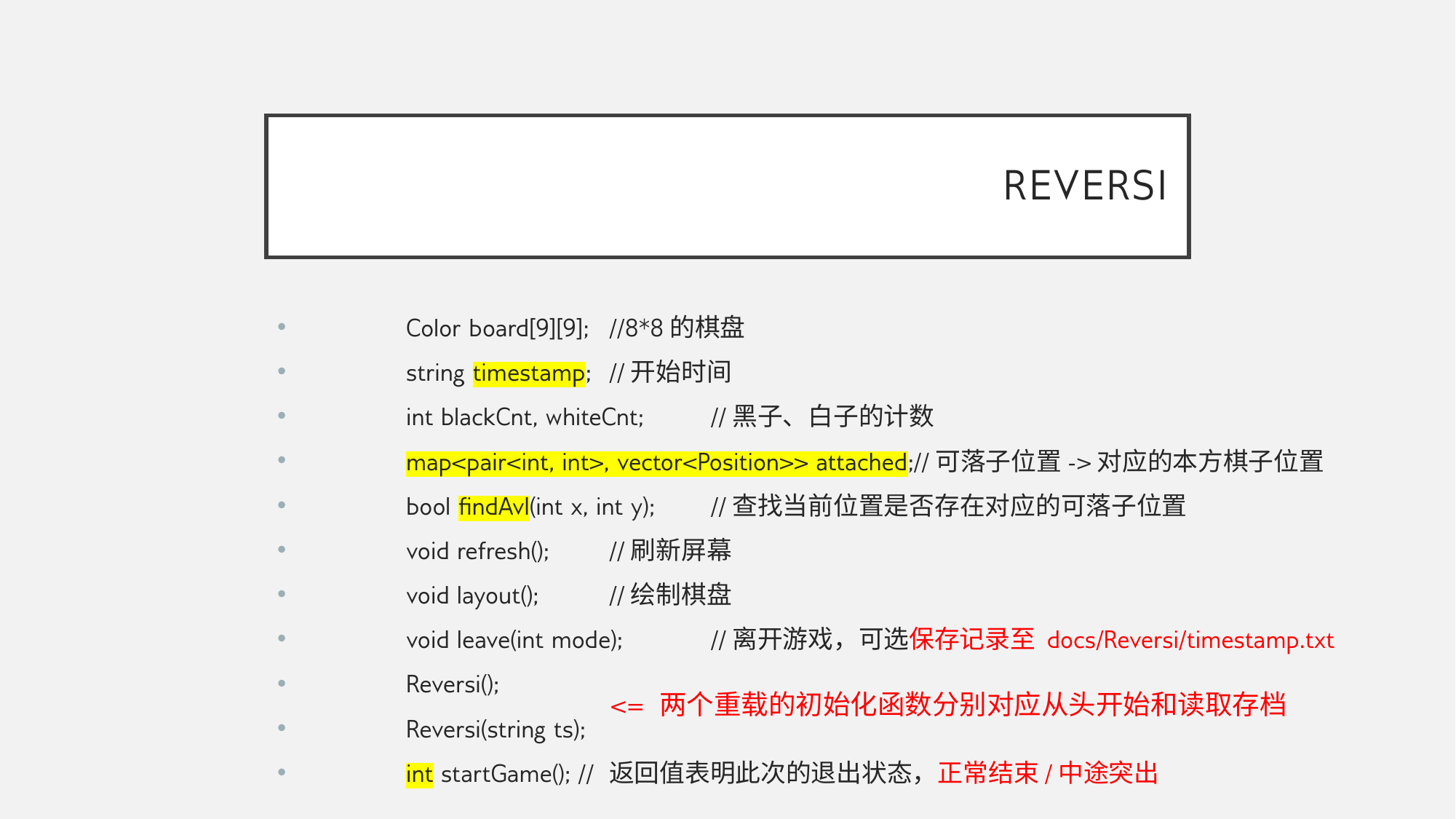

# Reversi
	Color board[9][9];	//8*8的棋盘
	string timestamp;	//开始时间
	int blackCnt, whiteCnt;	//黑子、白子的计数
	map<pair<int, int>, vector<Position>> attached;	//可落子位置->对应的本方棋子位置
	bool findAvl(int x, int y);	//查找当前位置是否存在对应的可落子位置
	void refresh();	//刷新屏幕
	void layout();	//绘制棋盘
	void leave(int mode);	//离开游戏，可选保存记录至 docs/Reversi/timestamp.txt
	Reversi();
	Reversi(string ts);
	int startGame(); //	返回值表明此次的退出状态，正常结束/中途突出
<= 两个重载的初始化函数分别对应从头开始和读取存档